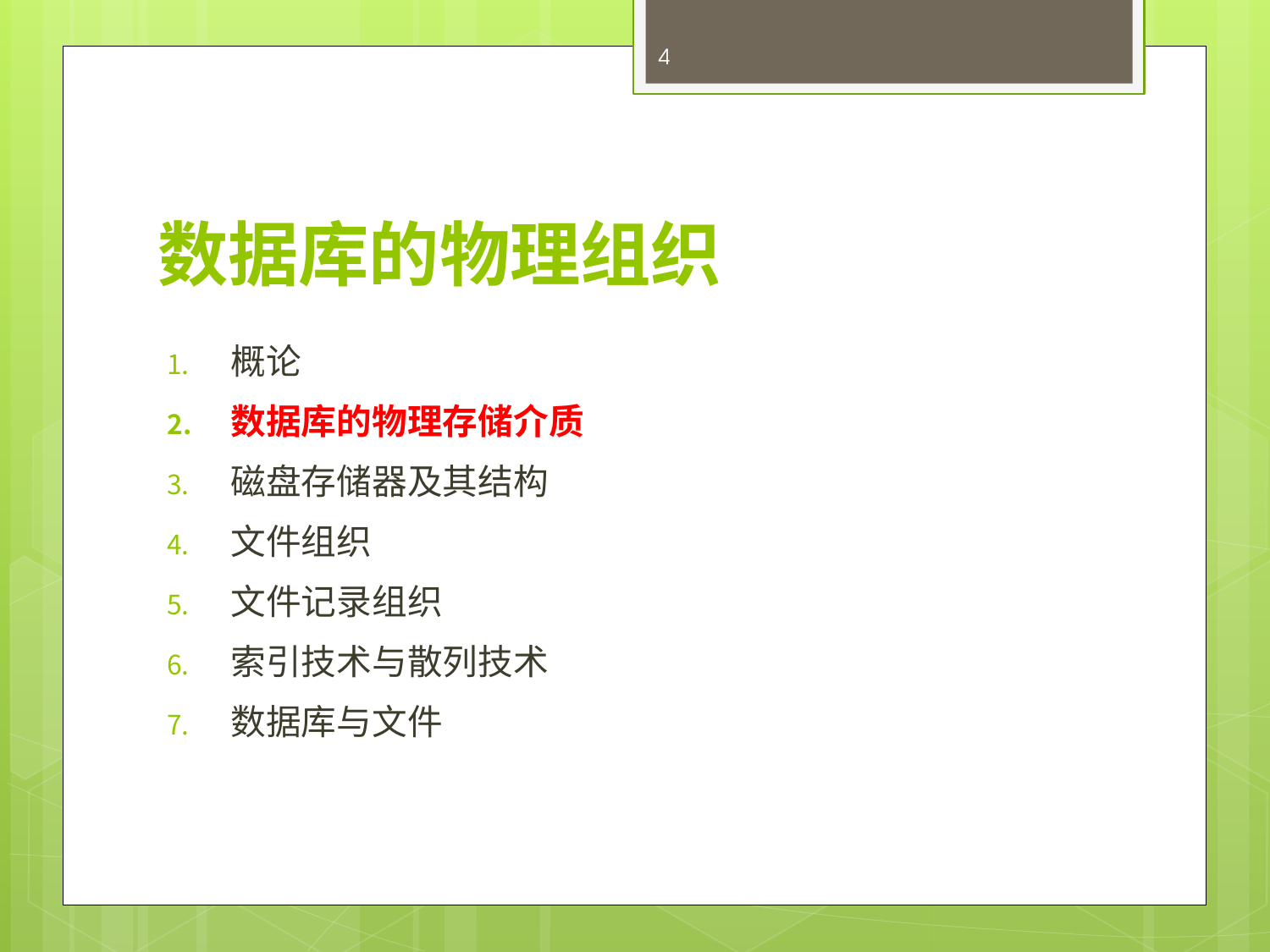

4
# 数据库的物理组织
概论
数据库的物理存储介质
磁盘存储器及其结构
文件组织
文件记录组织
索引技术与散列技术
数据库与文件